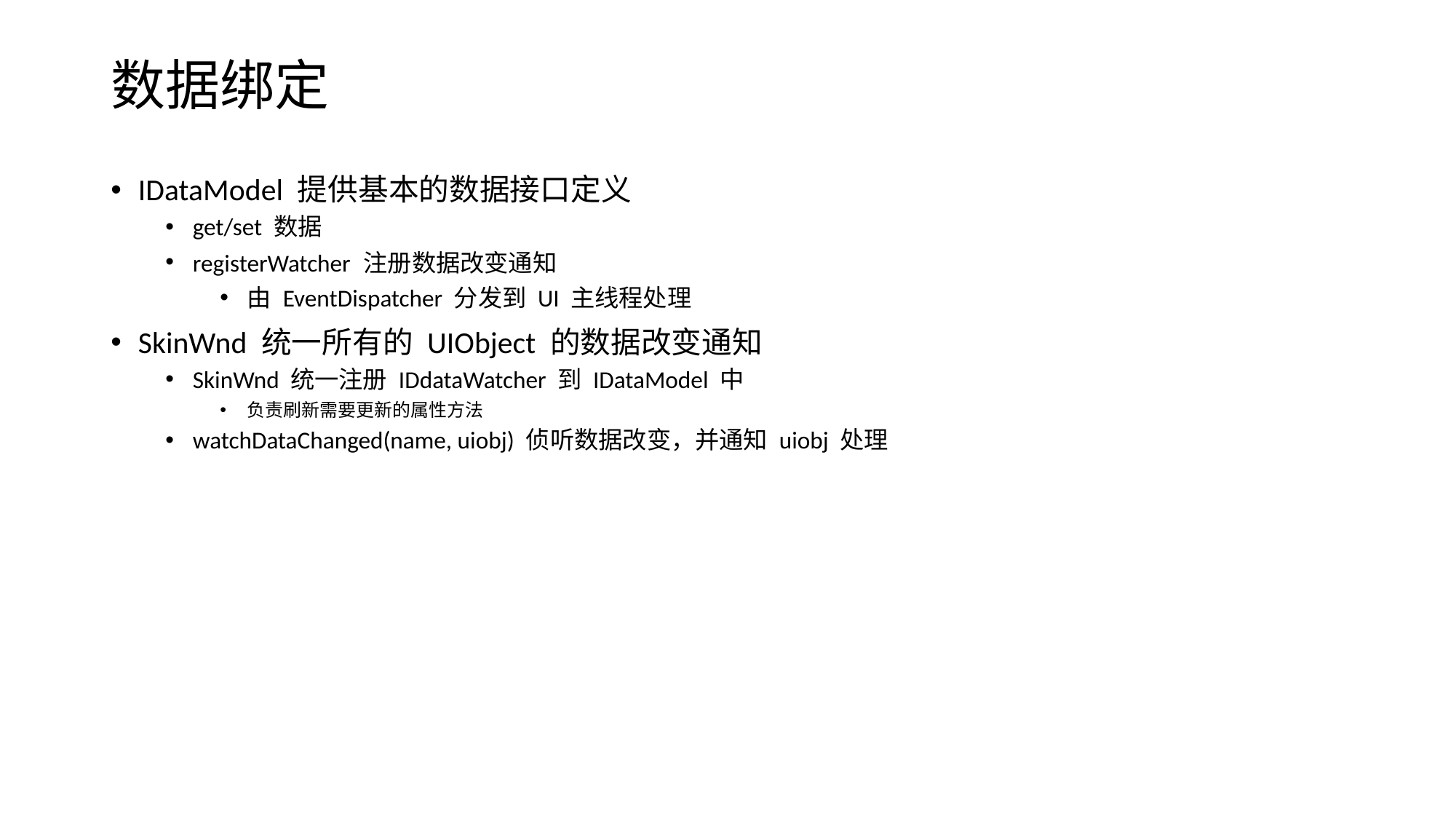

# 数据绑定
IDataModel 提供基本的数据接口定义
get/set 数据
registerWatcher 注册数据改变通知
由 EventDispatcher 分发到 UI 主线程处理
SkinWnd 统一所有的 UIObject 的数据改变通知
SkinWnd 统一注册 IDdataWatcher 到 IDataModel 中
负责刷新需要更新的属性方法
watchDataChanged(name, uiobj) 侦听数据改变，并通知 uiobj 处理